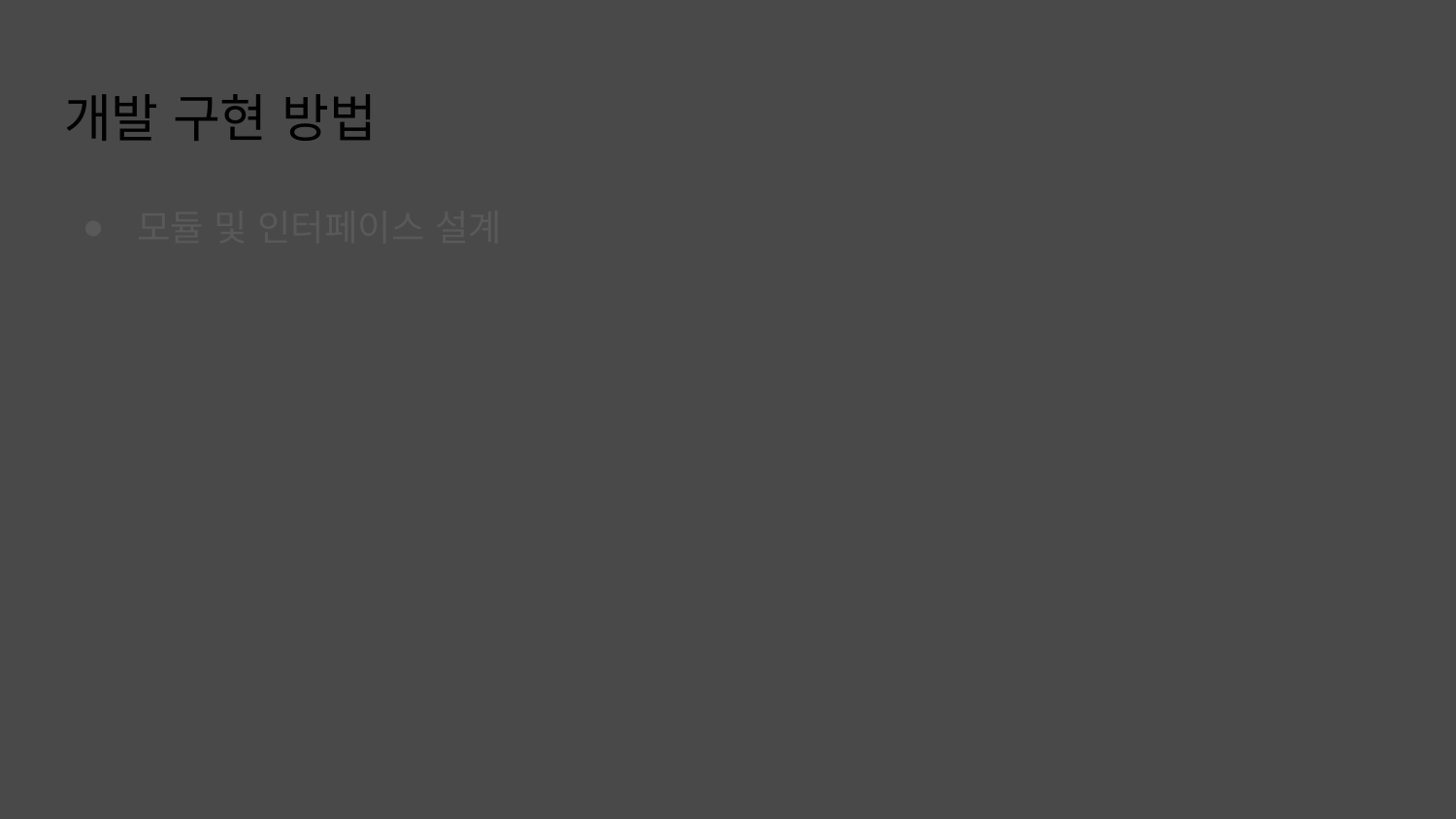

# 개발 구현 방법
모듈 및 인터페이스 설계